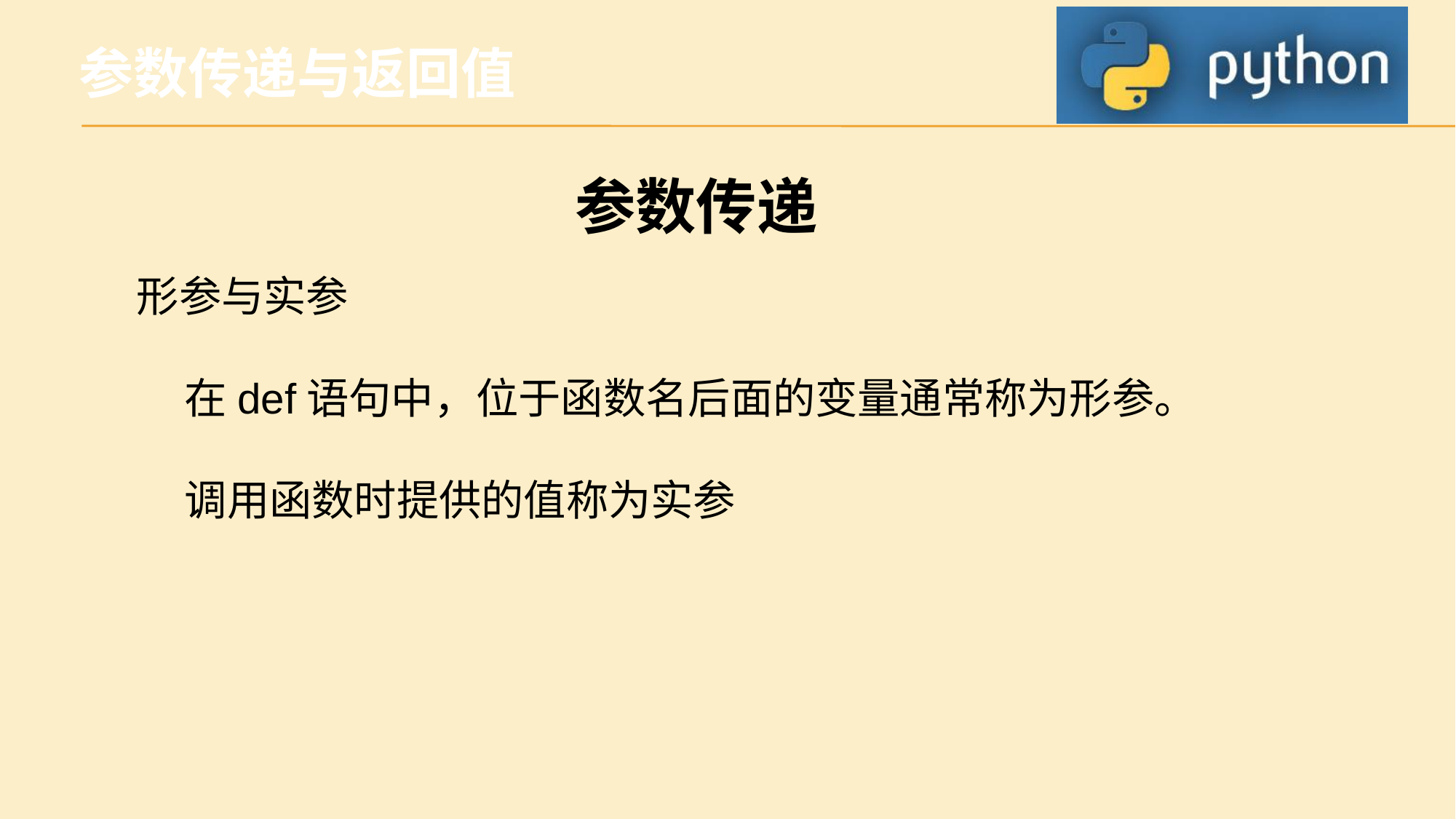

参数传递与返回值
参数传递
形参与实参

    在def语句中，位于函数名后面的变量通常称为形参。

    调用函数时提供的值称为实参